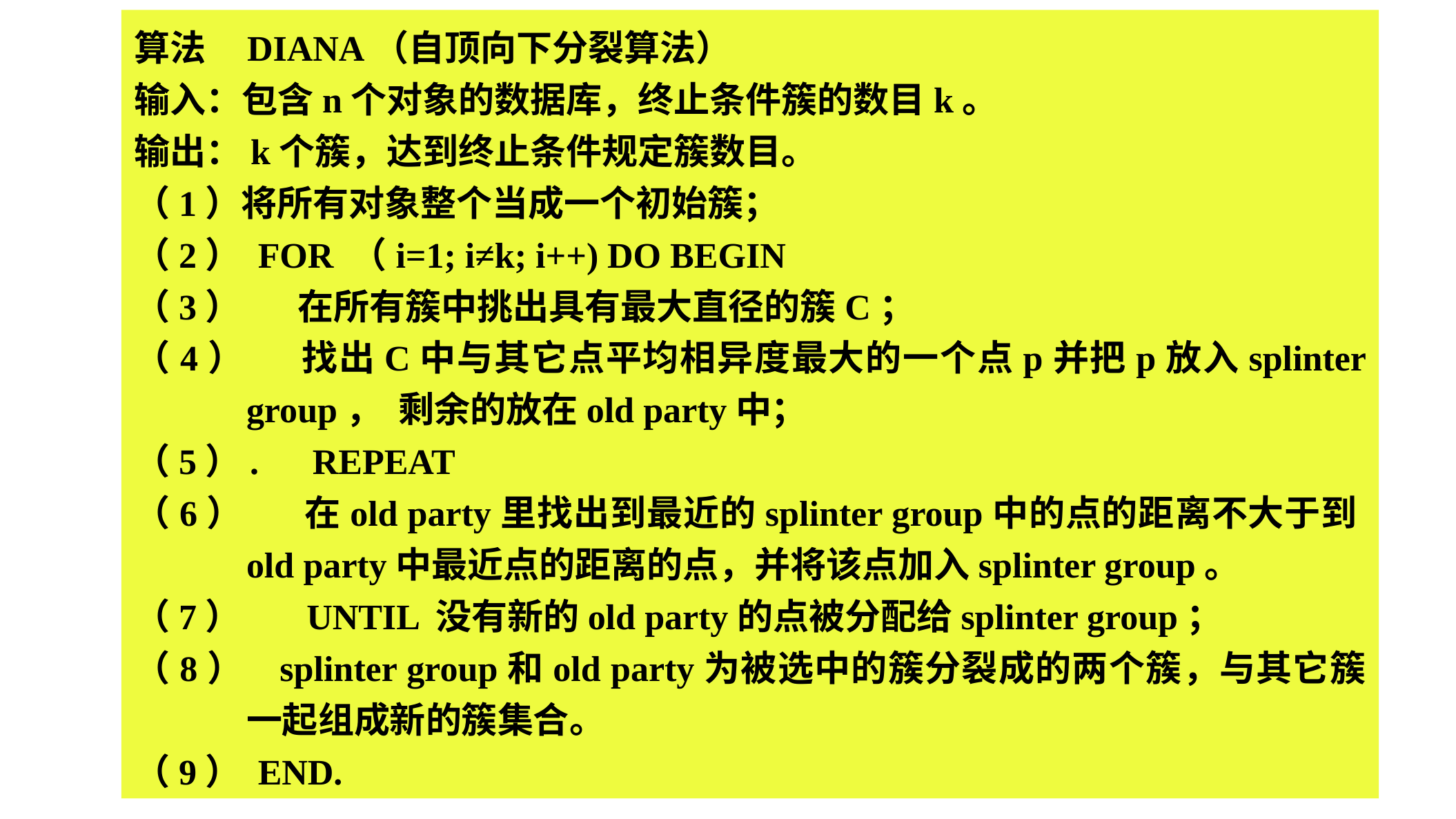

算法    DIANA（自顶向下分裂算法）
输入：包含n个对象的数据库，终止条件簇的数目k。
输出：k个簇，达到终止条件规定簇数目。
（1）将所有对象整个当成一个初始簇；
（2） FOR （i=1; i≠k; i++) DO BEGIN
（3）       在所有簇中挑出具有最大直径的簇C；
（4）      找出C中与其它点平均相异度最大的一个点p并把p放入splinter group，  剩余的放在old party中；
（5）.      REPEAT
（6）       在old party里找出到最近的splinter group中的点的距离不大于到old party中最近点的距离的点，并将该点加入splinter group。
（7）       UNTIL 没有新的old party的点被分配给splinter group；
（8）   splinter group和old party为被选中的簇分裂成的两个簇，与其它簇一起组成新的簇集合。
（9） END.
44